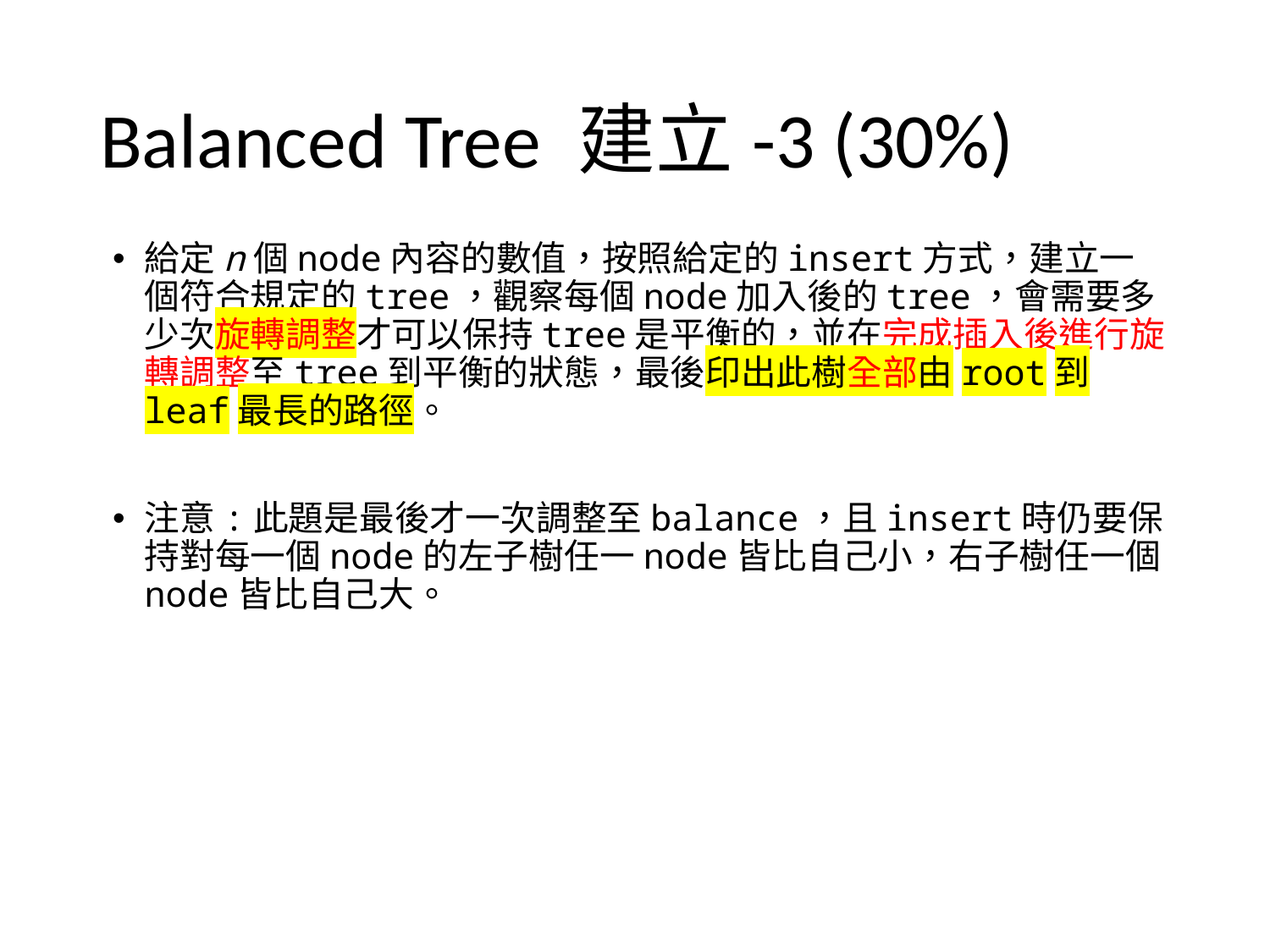

# Balanced Tree 建立-3 (30%)
給定n個node內容的數值，按照給定的insert方式，建立一個符合規定的tree，觀察每個node加入後的tree，會需要多少次旋轉調整才可以保持tree是平衡的，並在完成插入後進行旋轉調整至tree到平衡的狀態，最後印出此樹全部由root到leaf最長的路徑。

注意:此題是最後才一次調整至balance，且insert時仍要保持對每一個node的左子樹任一node皆比自己小，右子樹任一個node皆比自己大。